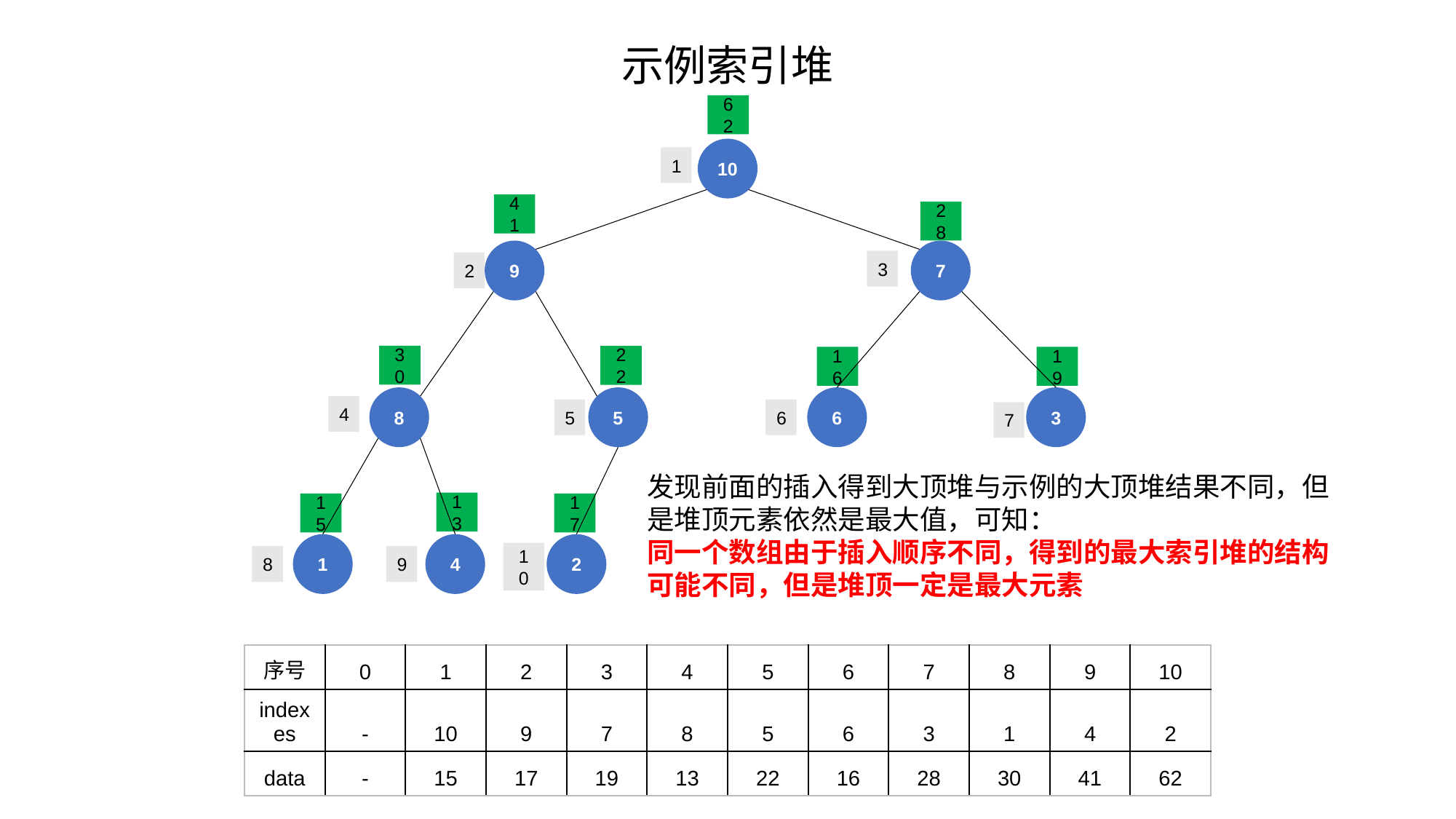

# 示例索引堆
62
10
1
41
28
9
7
3
2
30
22
16
19
8
5
6
3
4
5
6
7
发现前面的插入得到大顶堆与示例的大顶堆结果不同，但是堆顶元素依然是最大值，可知：
同一个数组由于插入顺序不同，得到的最大索引堆的结构可能不同，但是堆顶一定是最大元素
13
15
17
1
4
2
10
8
9
| 序号 | 0 | 1 | 2 | 3 | 4 | 5 | 6 | 7 | 8 | 9 | 10 |
| --- | --- | --- | --- | --- | --- | --- | --- | --- | --- | --- | --- |
| indexes | - | 10 | 9 | 7 | 8 | 5 | 6 | 3 | 1 | 4 | 2 |
| data | - | 15 | 17 | 19 | 13 | 22 | 16 | 28 | 30 | 41 | 62 |